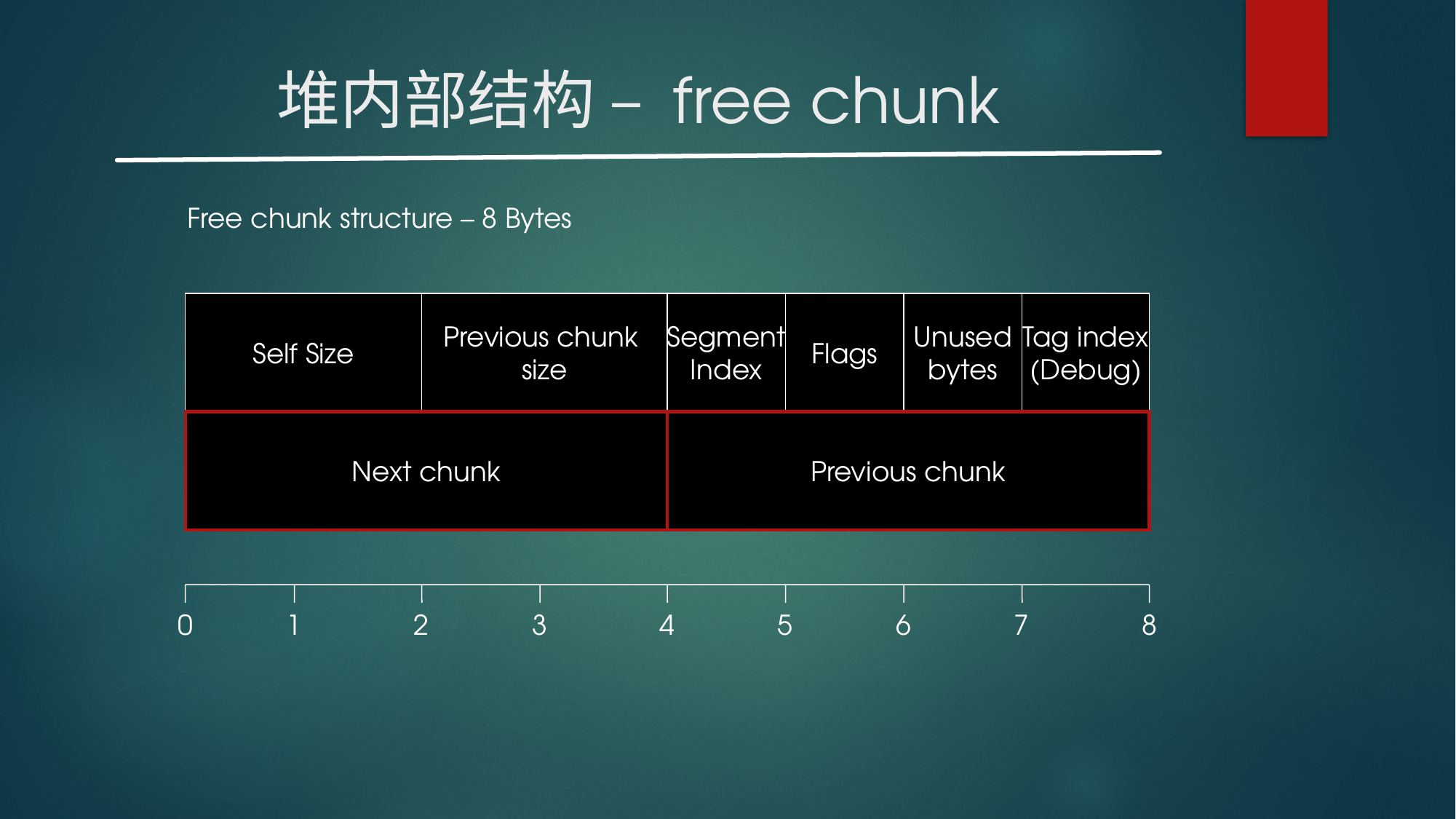

# 堆内部结构 – free chunk
Free chunk structure – 8 Bytes

Self Size
Previous chunk
size
Segment
Index
Flags
Unused
bytes
Tag index
(Debug)
Next chunk
Previous chunk

0
1
2
3
4
5
6
7
8